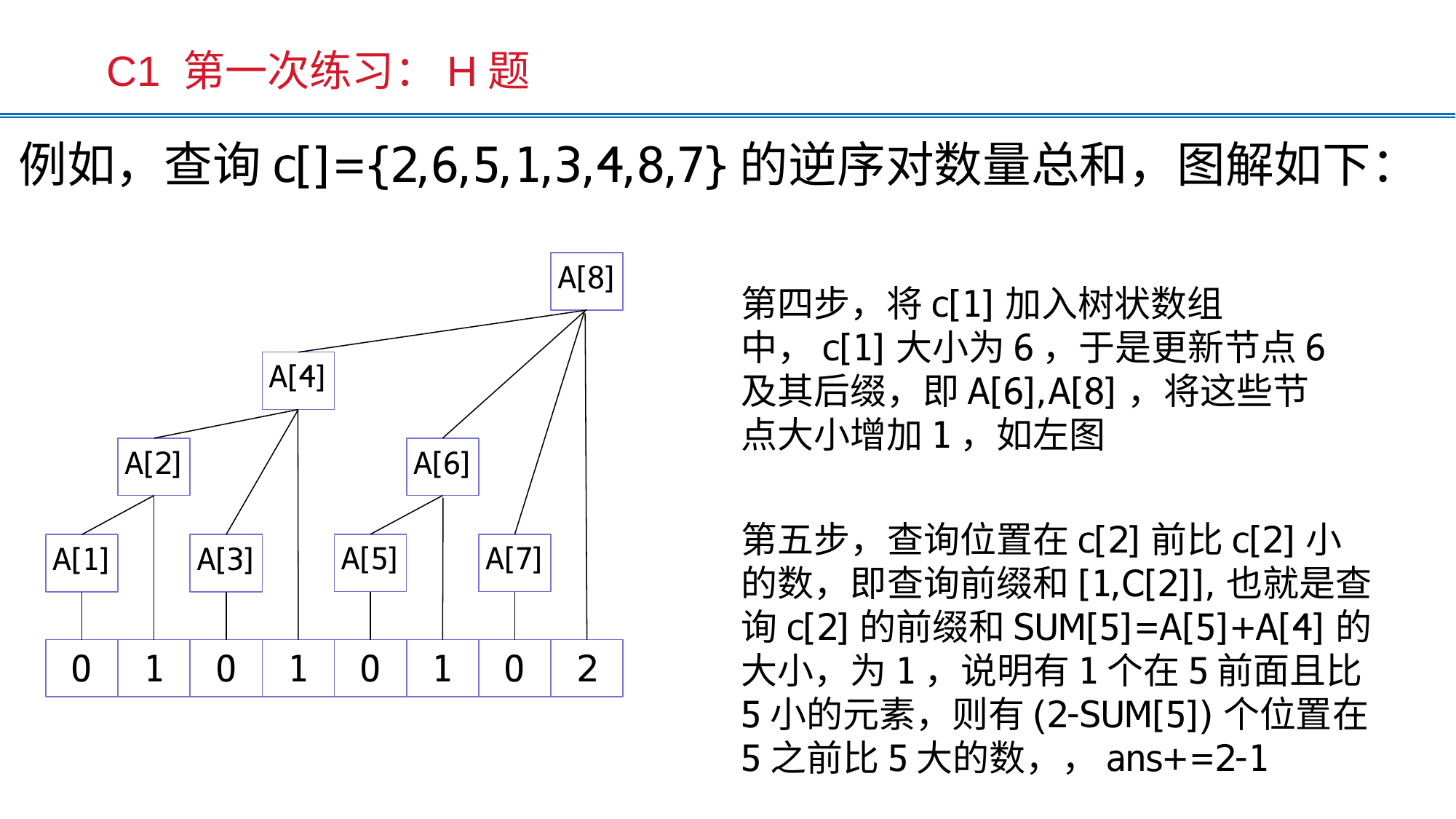

C1 第一次练习：H题

例如，查询c[]={2,6,5,1,3,4,8,7}的逆序对数量总和，图解如下：
A[8]
第四步，将c[1]加入树状数组中，c[1]大小为6，于是更新节点6及其后缀，即A[6],A[8]，将这些节点大小增加1，如左图
A[4]
A[2]
A[6]
第五步，查询位置在c[2]前比c[2]小的数，即查询前缀和[1,C[2]],也就是查询c[2]的前缀和SUM[5]=A[5]+A[4]的大小，为1，说明有1个在5前面且比5小的元素，则有(2-SUM[5])个位置在5之前比5大的数，，ans+=2-1
A[5]
A[7]
A[1]
A[3]
0
1
0
1
0
1
0
2